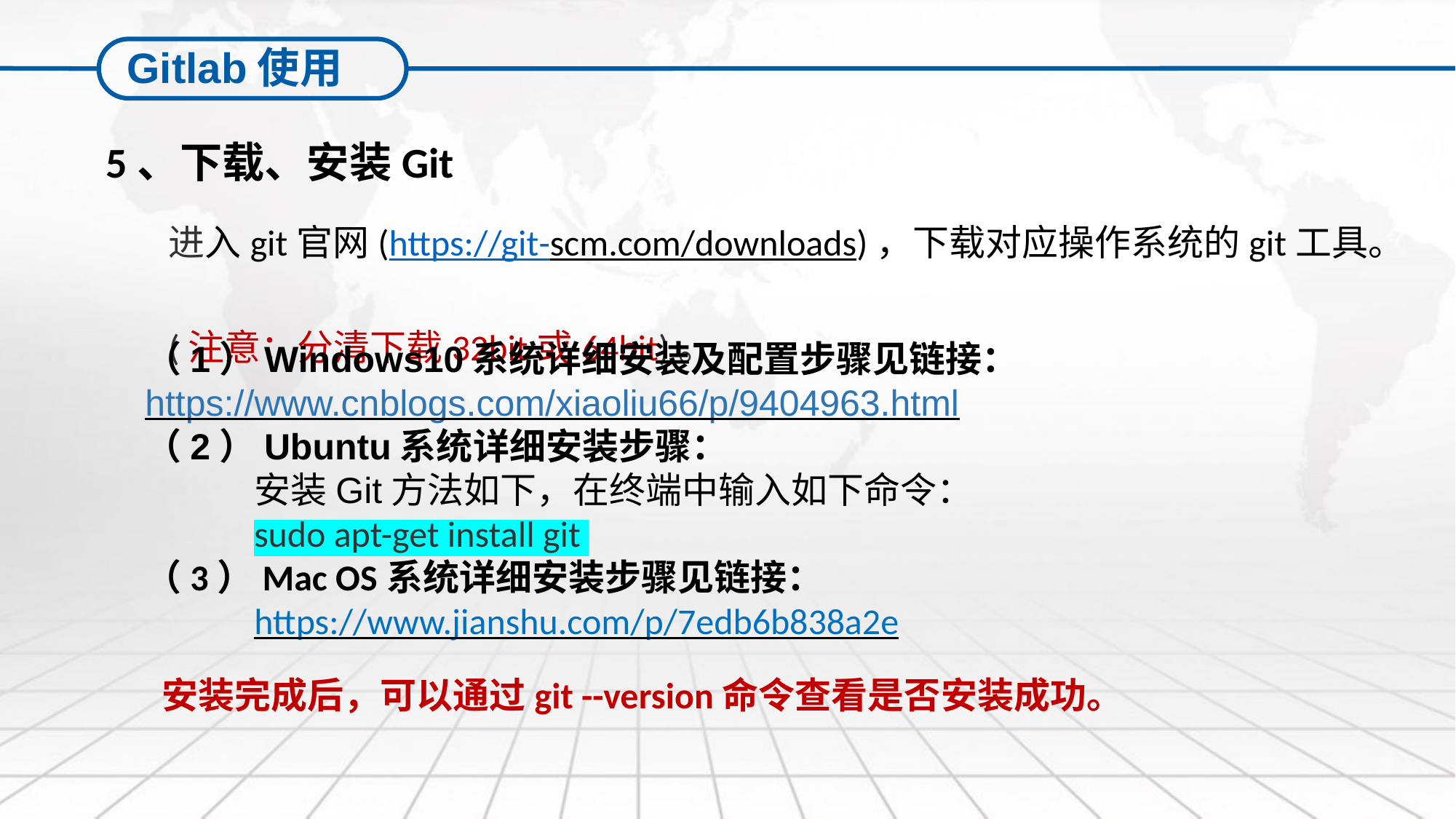

Gitlab使用

5、下载、安装Git
进入git官网(https://git-scm.com/downloads)，下载对应操作系统的git工具。
(注意：分清下载32bit或64bit)。
（1）Windows10系统详细安装及配置步骤见链接：	https://www.cnblogs.com/xiaoliu66/p/9404963.html
（2）Ubuntu系统详细安装步骤：
	安装Git方法如下，在终端中输入如下命令：
	sudo apt-get install git
（3）Mac OS系统详细安装步骤见链接：
	https://www.jianshu.com/p/7edb6b838a2e
安装完成后，可以通过git --version命令查看是否安装成功。